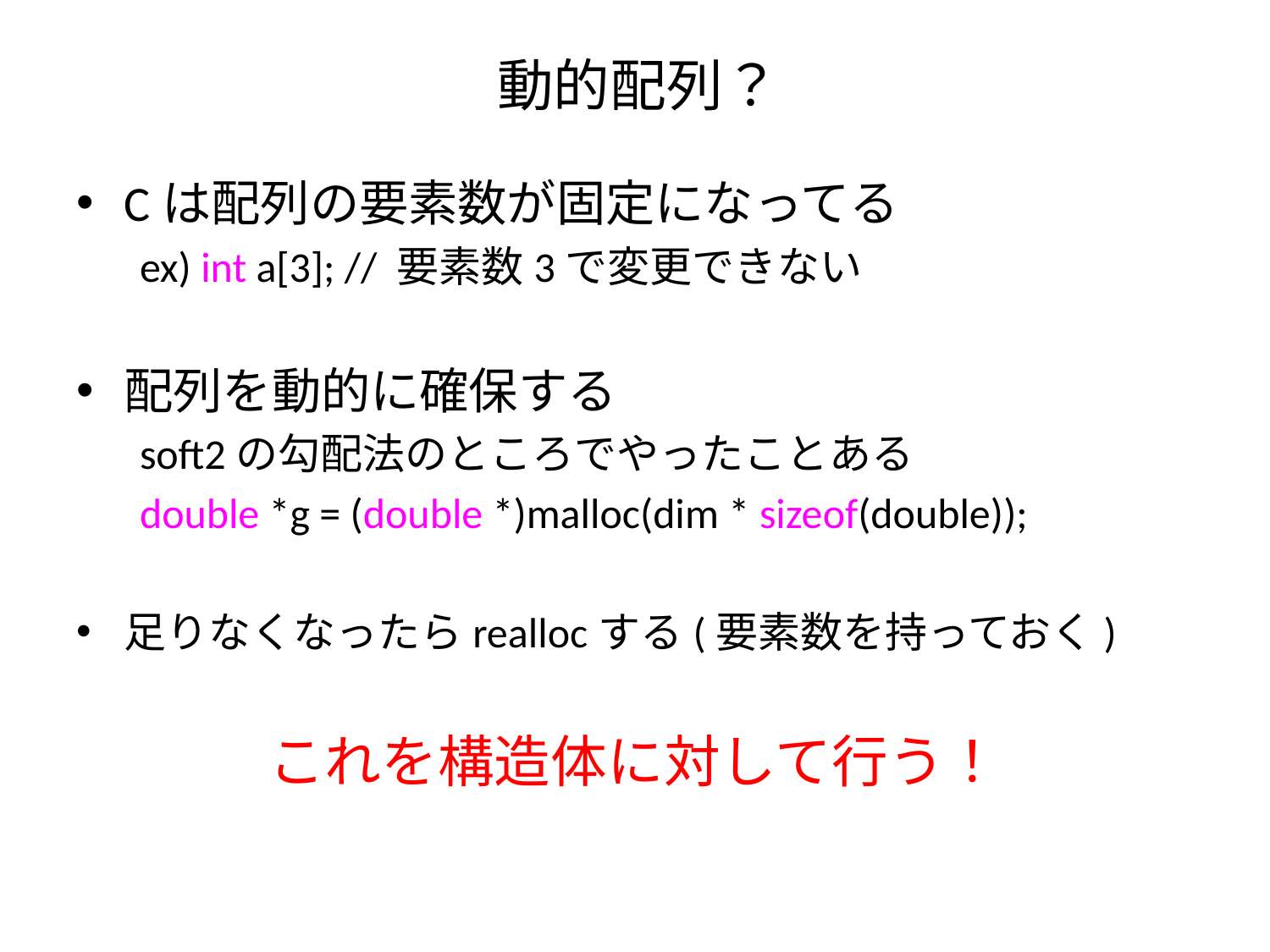

# 動的配列？
Cは配列の要素数が固定になってる
ex) int a[3]; // 要素数3で変更できない

配列を動的に確保する
soft2の勾配法のところでやったことある
double *g = (double *)malloc(dim * sizeof(double));

足りなくなったらreallocする(要素数を持っておく)

これを構造体に対して行う！